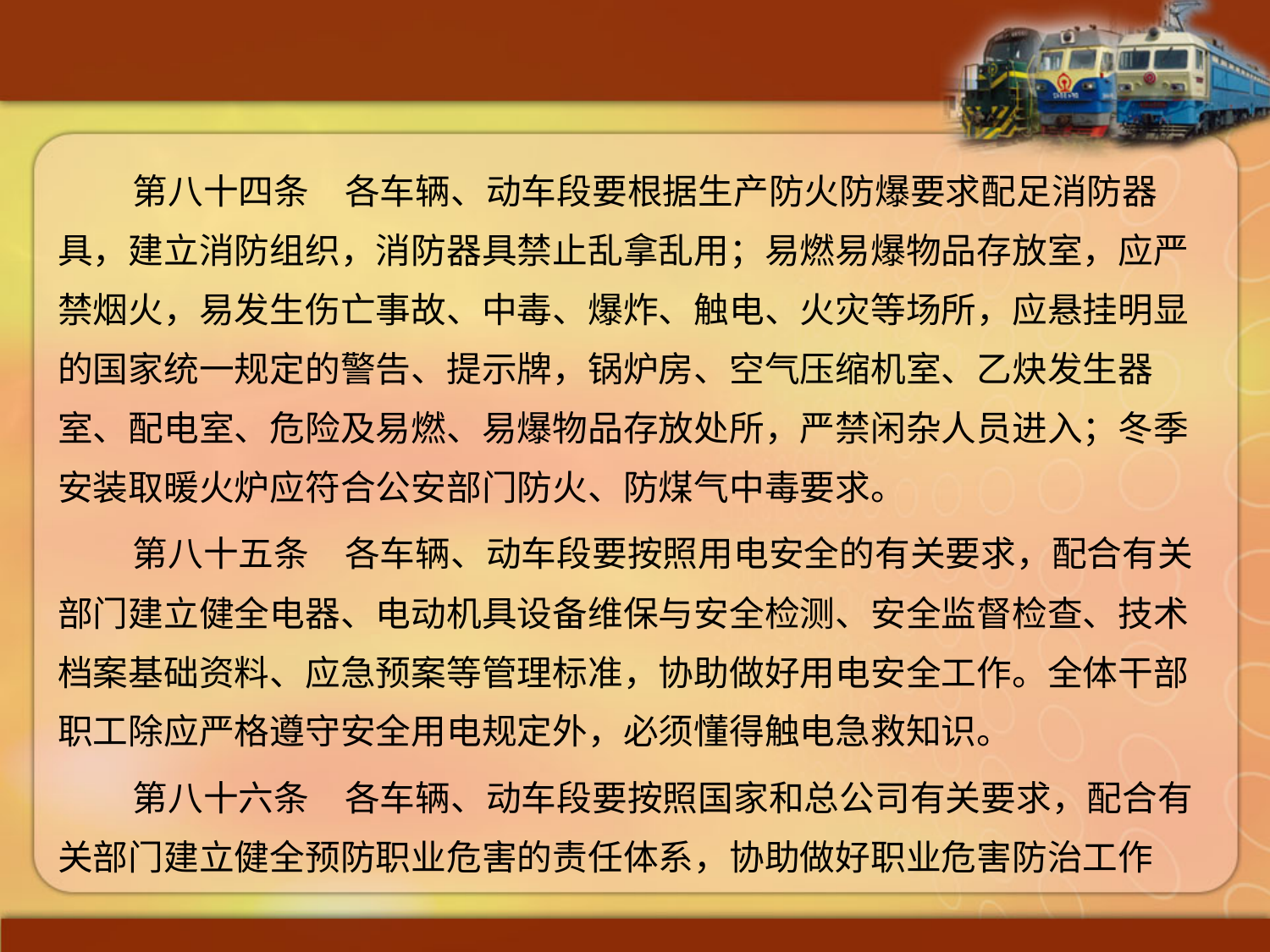

#
第八十四条　各车辆、动车段要根据生产防火防爆要求配足消防器具，建立消防组织，消防器具禁止乱拿乱用；易燃易爆物品存放室，应严禁烟火，易发生伤亡事故、中毒、爆炸、触电、火灾等场所，应悬挂明显的国家统一规定的警告、提示牌，锅炉房、空气压缩机室、乙炔发生器室、配电室、危险及易燃、易爆物品存放处所，严禁闲杂人员进入；冬季安装取暖火炉应符合公安部门防火、防煤气中毒要求。
第八十五条　各车辆、动车段要按照用电安全的有关要求，配合有关部门建立健全电器、电动机具设备维保与安全检测、安全监督检查、技术档案基础资料、应急预案等管理标准，协助做好用电安全工作。全体干部职工除应严格遵守安全用电规定外，必须懂得触电急救知识。
第八十六条　各车辆、动车段要按照国家和总公司有关要求，配合有关部门建立健全预防职业危害的责任体系，协助做好职业危害防治工作